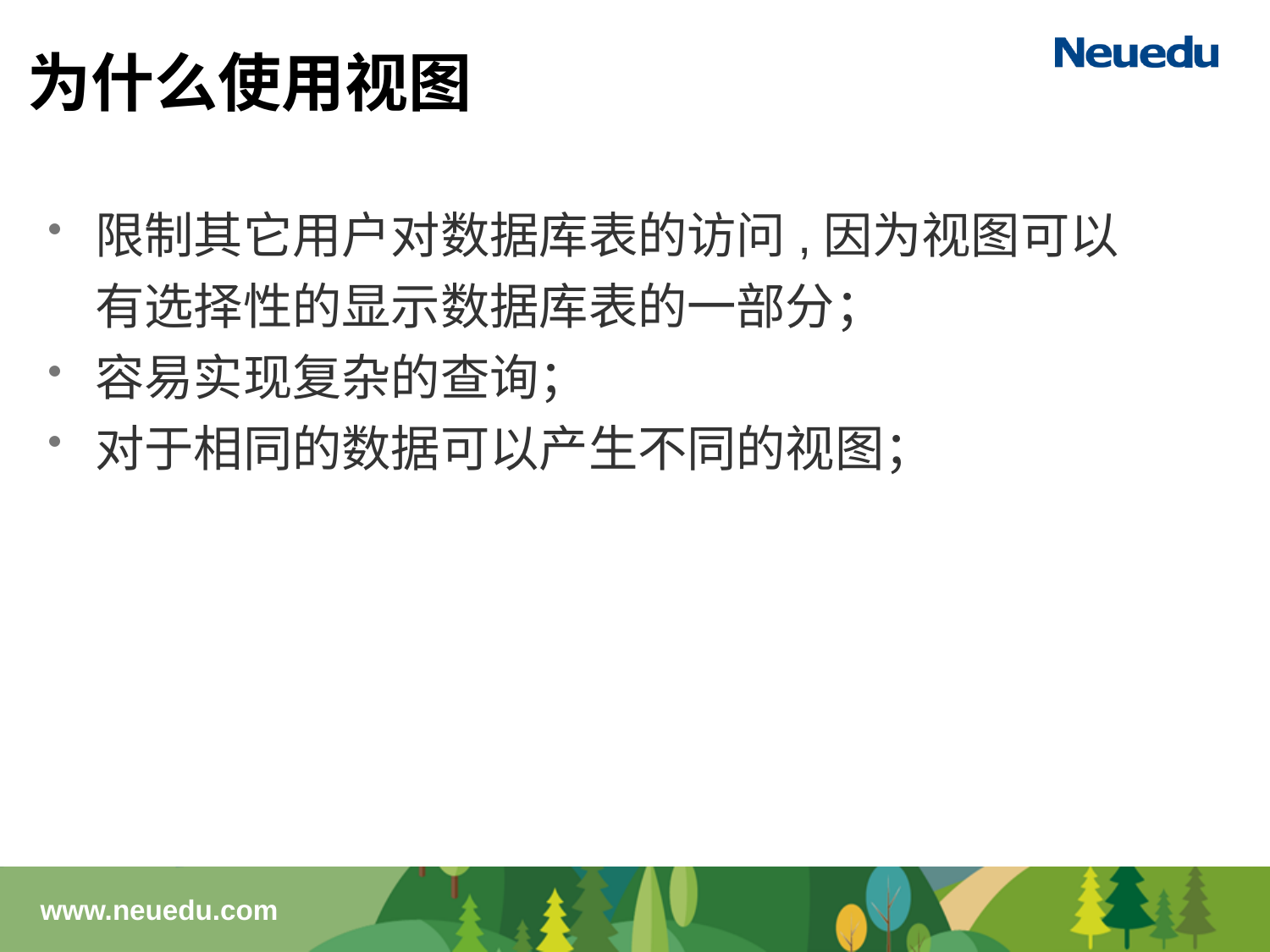

# 为什么使用视图
限制其它用户对数据库表的访问,因为视图可以有选择性的显示数据库表的一部分；
容易实现复杂的查询；
对于相同的数据可以产生不同的视图；